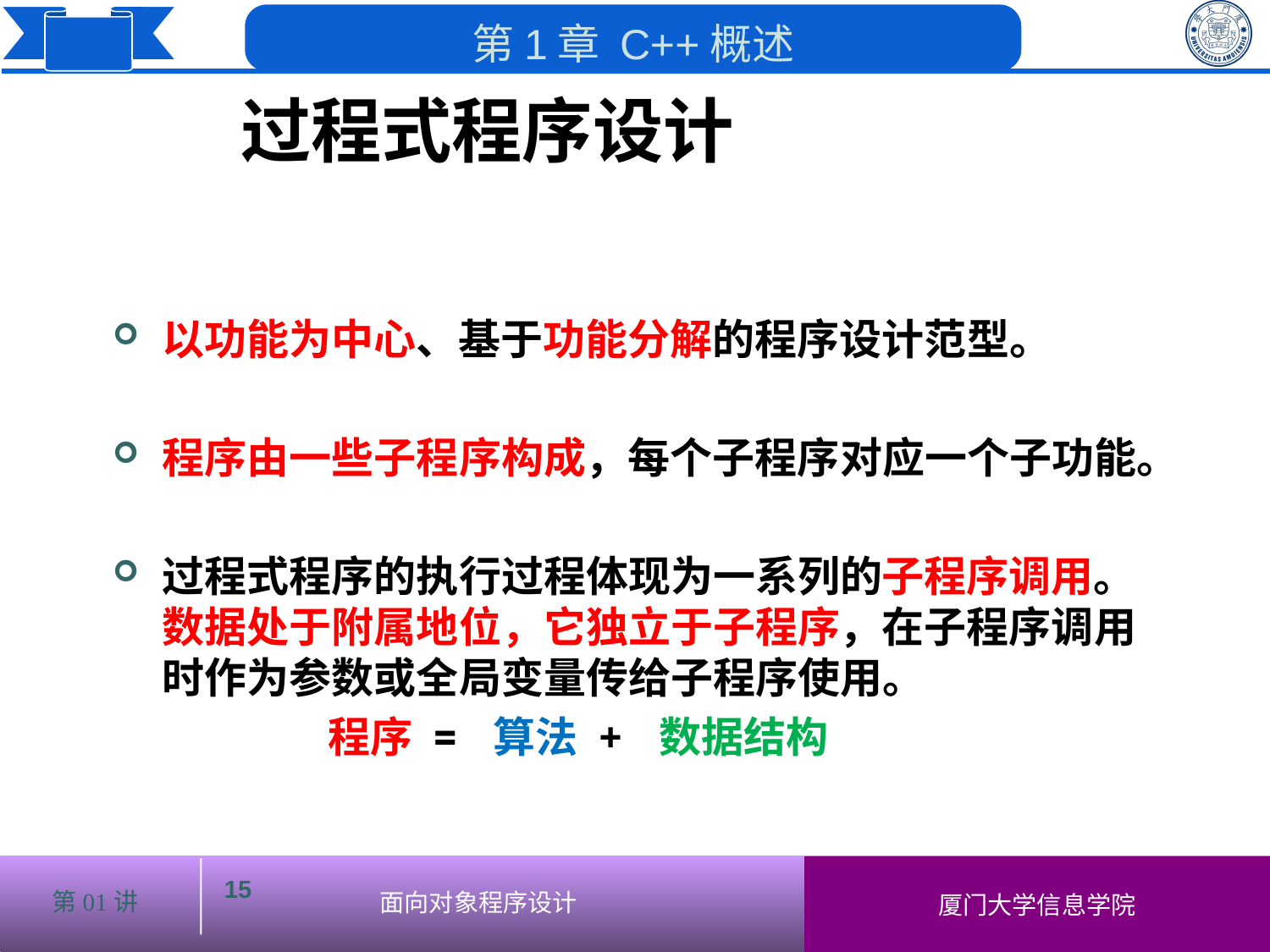

过程式程序设计
以功能为中心、基于功能分解的程序设计范型。

程序由一些子程序构成，每个子程序对应一个子功能。

过程式程序的执行过程体现为一系列的子程序调用。数据处于附属地位，它独立于子程序，在子程序调用时作为参数或全局变量传给子程序使用。
		   程序 = 算法 + 数据结构
15